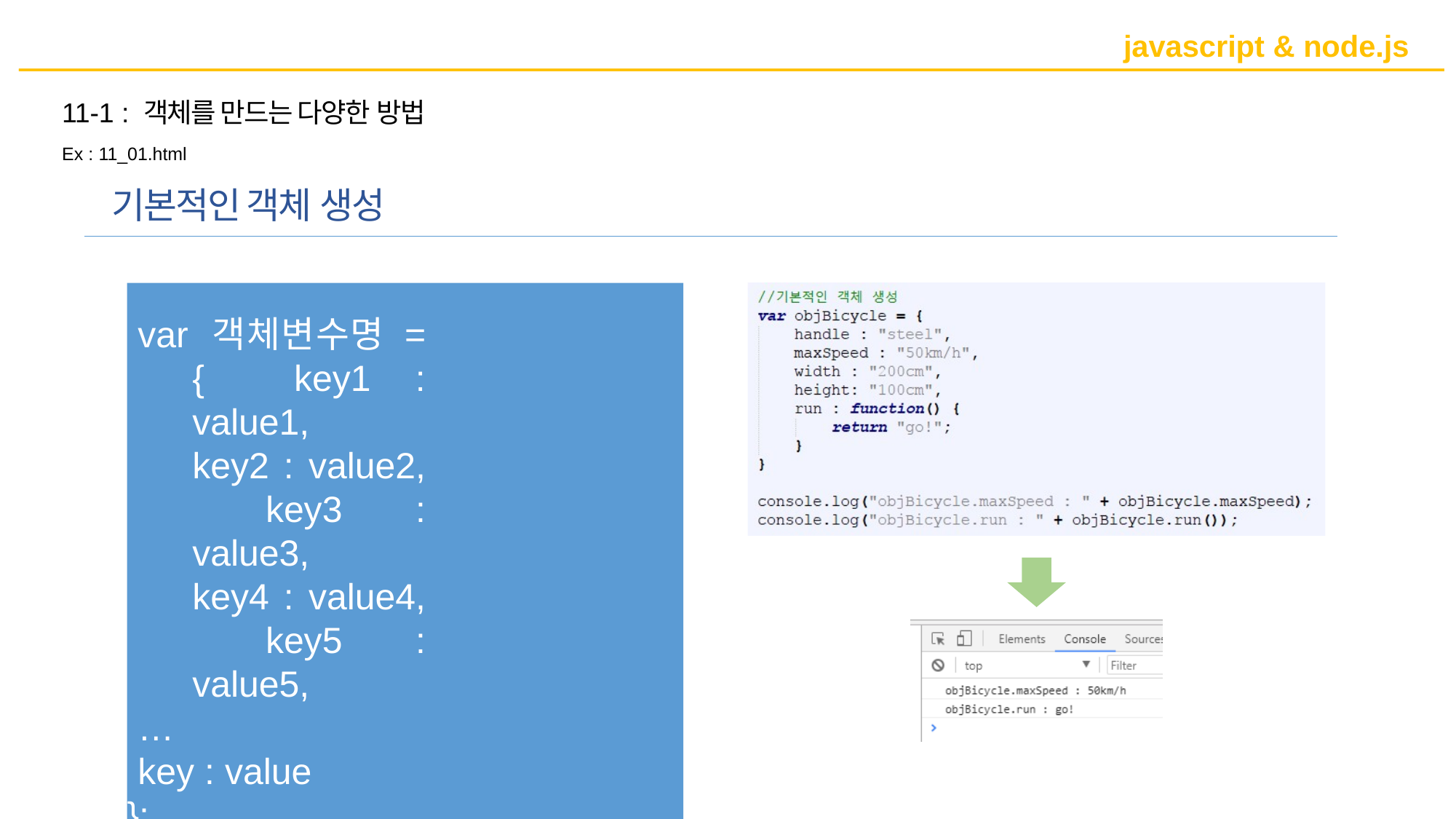

javascript & node.js

11-1 : 객체를 만드는 다양한 방법
Ex : 11_01.html
기본적인 객체 생성

var 객체변수명 = {  key1 : value1,  key2 : value2,  key3 : value3,  key4 : value4,  key5 : value5,
…
key : value
};